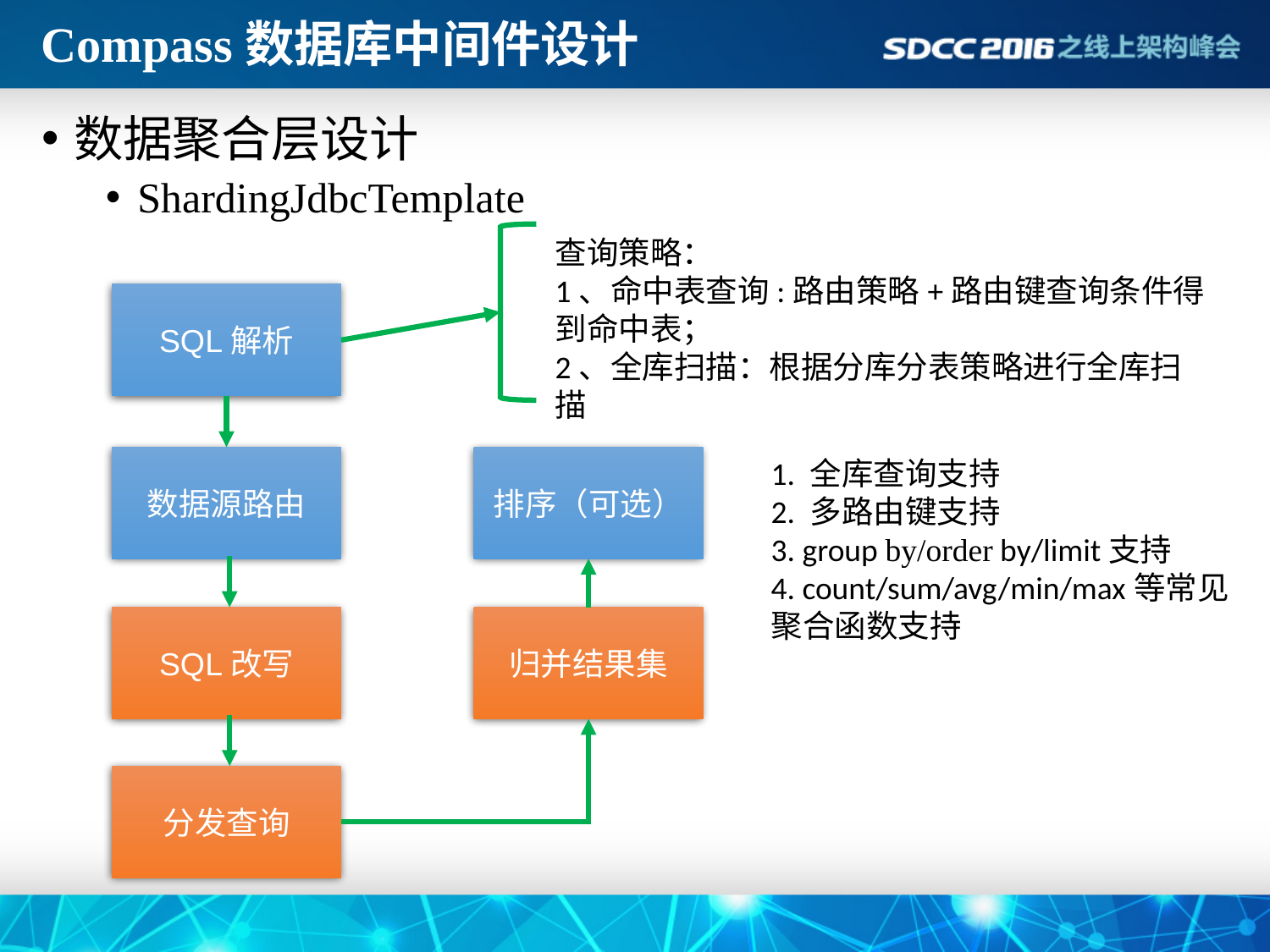

# Compass数据库中间件设计
数据聚合层设计
ShardingJdbcTemplate

查询策略：
1、命中表查询:路由策略+路由键查询条件得到命中表；
2、全库扫描：根据分库分表策略进行全库扫描
SQL解析
数据源路由
排序（可选）
1. 全库查询支持
2. 多路由键支持
3. group by/order by/limit支持
4. count/sum/avg/min/max等常见聚合函数支持
SQL改写
归并结果集
分发查询